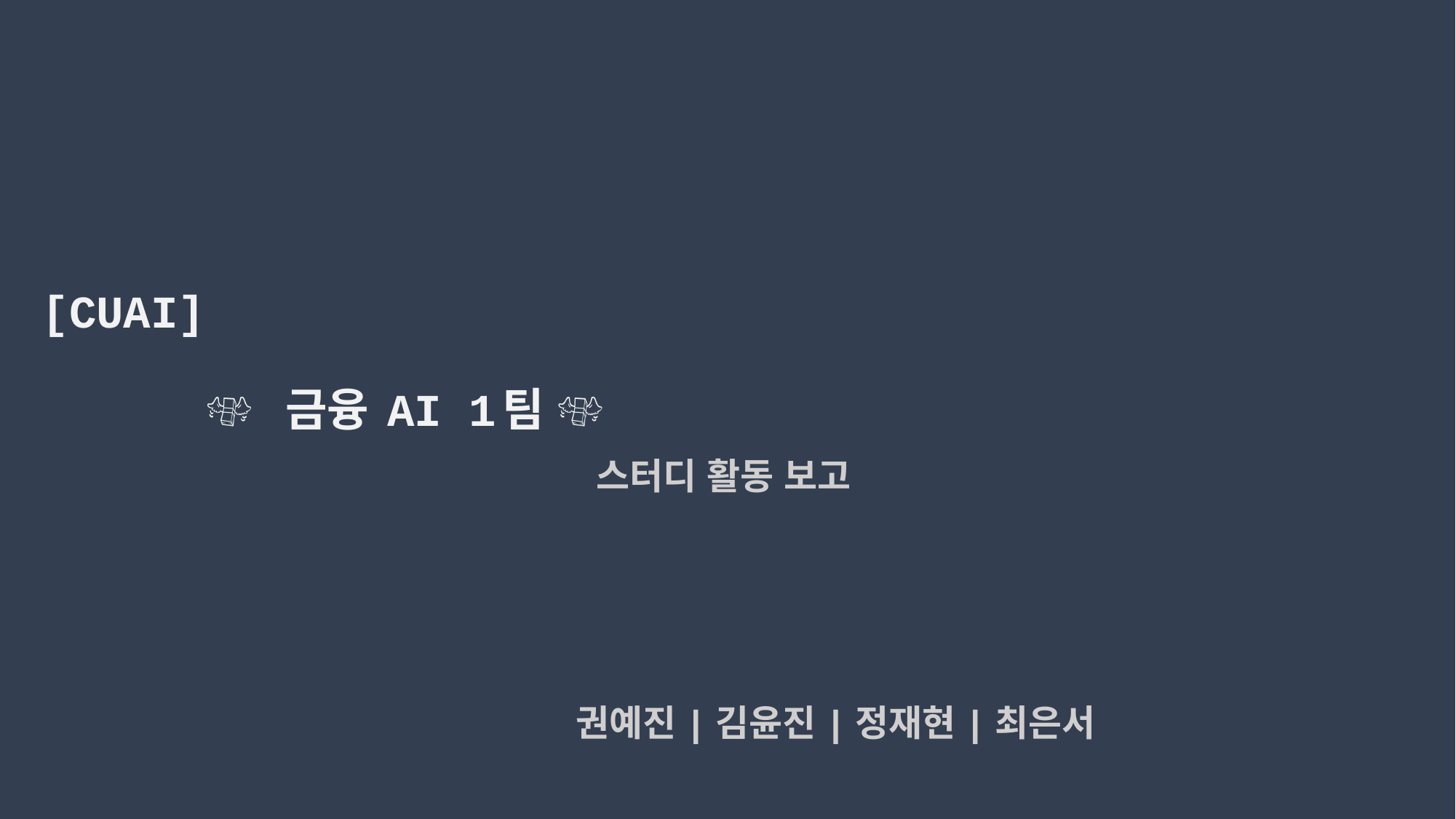

# [CUAI] 💸 금융 AI 1팀 💸
스터디 활동 보고
권예진|김윤진|정재현|최은서